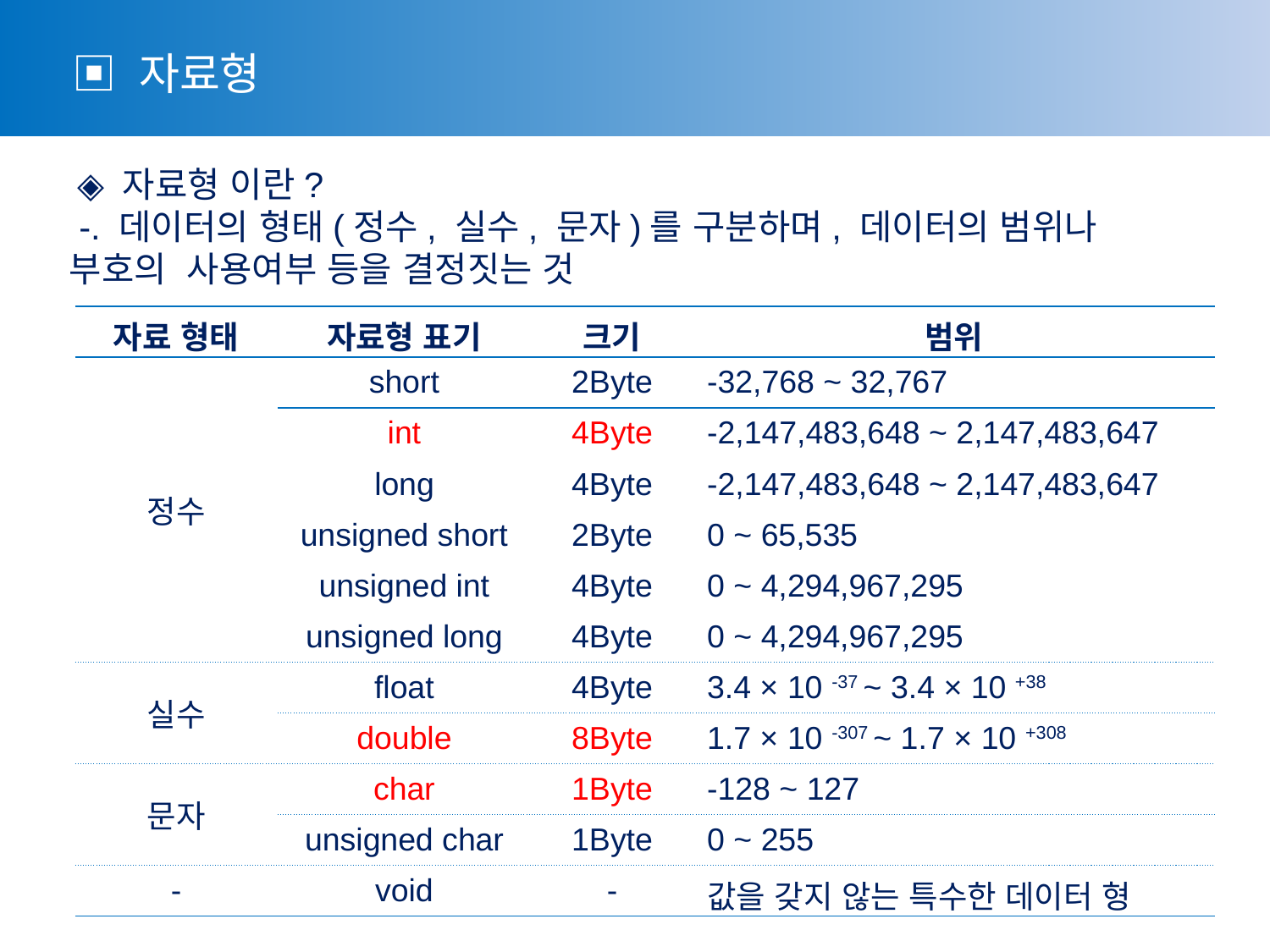

▣ 자료형
 ◈ 자료형 이란?
 -. 데이터의 형태(정수, 실수, 문자)를 구분하며, 데이터의 범위나 부호의  사용여부 등을 결정짓는 것

| 자료 형태 | 자료형 표기 | 크기 | 범위 |
| --- | --- | --- | --- |
| 정수 | short | 2Byte | -32,768 ~ 32,767 |
|  | int | 4Byte | -2,147,483,648 ~ 2,147,483,647 |
|  | long | 4Byte | -2,147,483,648 ~ 2,147,483,647 |
|  | unsigned short | 2Byte | 0 ~ 65,535 |
|  | unsigned int | 4Byte | 0 ~ 4,294,967,295 |
|  | unsigned long | 4Byte | 0 ~ 4,294,967,295 |
| 실수 | float | 4Byte | 3.4 × 10 -37 ~ 3.4 × 10 +38 |
|  | double | 8Byte | 1.7 × 10 -307 ~ 1.7 × 10 +308 |
| 문자 | char | 1Byte | -128 ~ 127 |
|  | unsigned char | 1Byte | 0 ~ 255 |
| - | void | - | 값을 갖지 않는 특수한 데이터 형 |